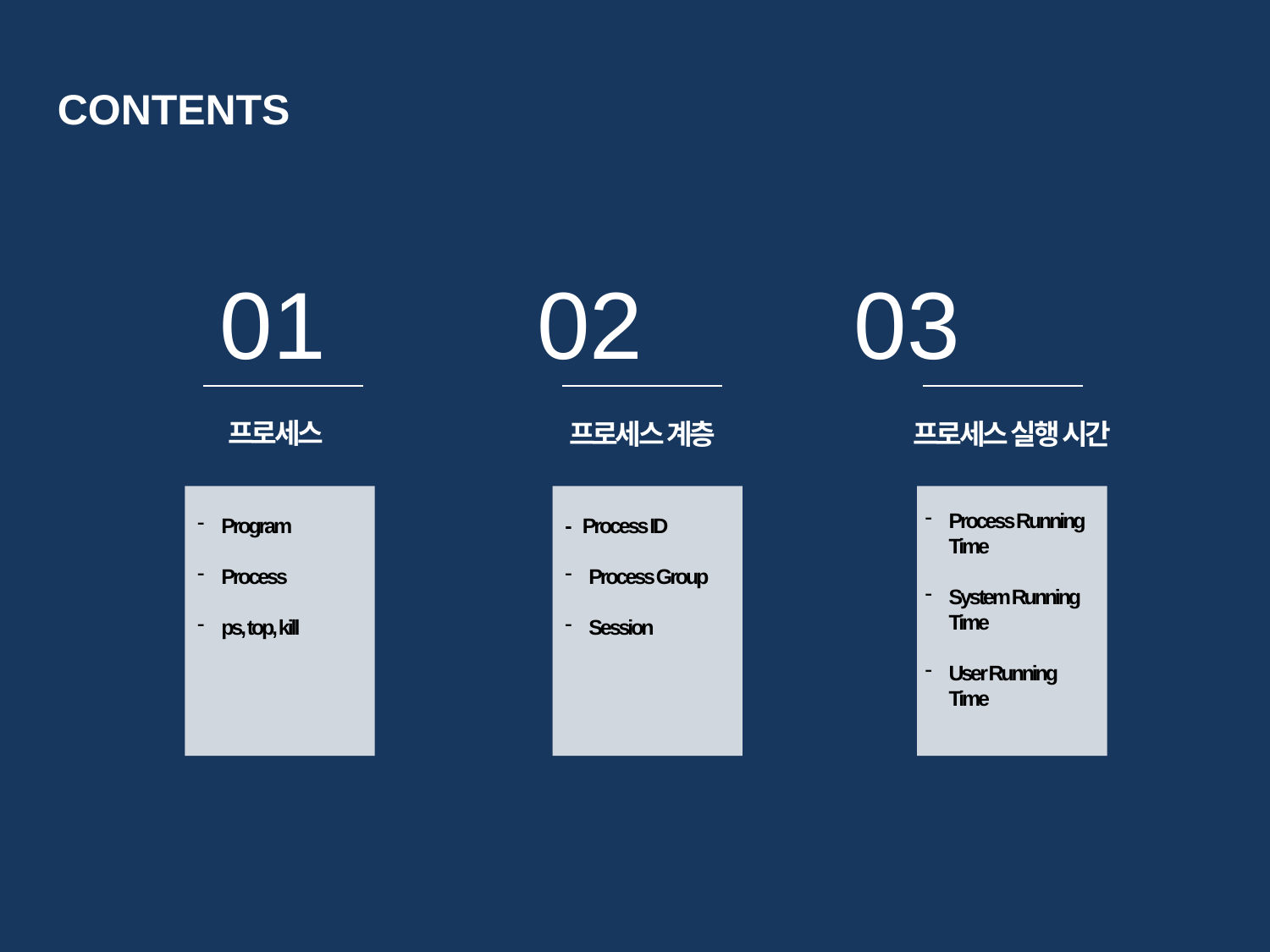

CONTENTS
01        02        03
프로세스
프로세스 계층
프로세스 실행 시간

Process Running Time

System Running Time

User Running Time

Program

Process

ps, top, kill
-    Process ID

Process Group

Session